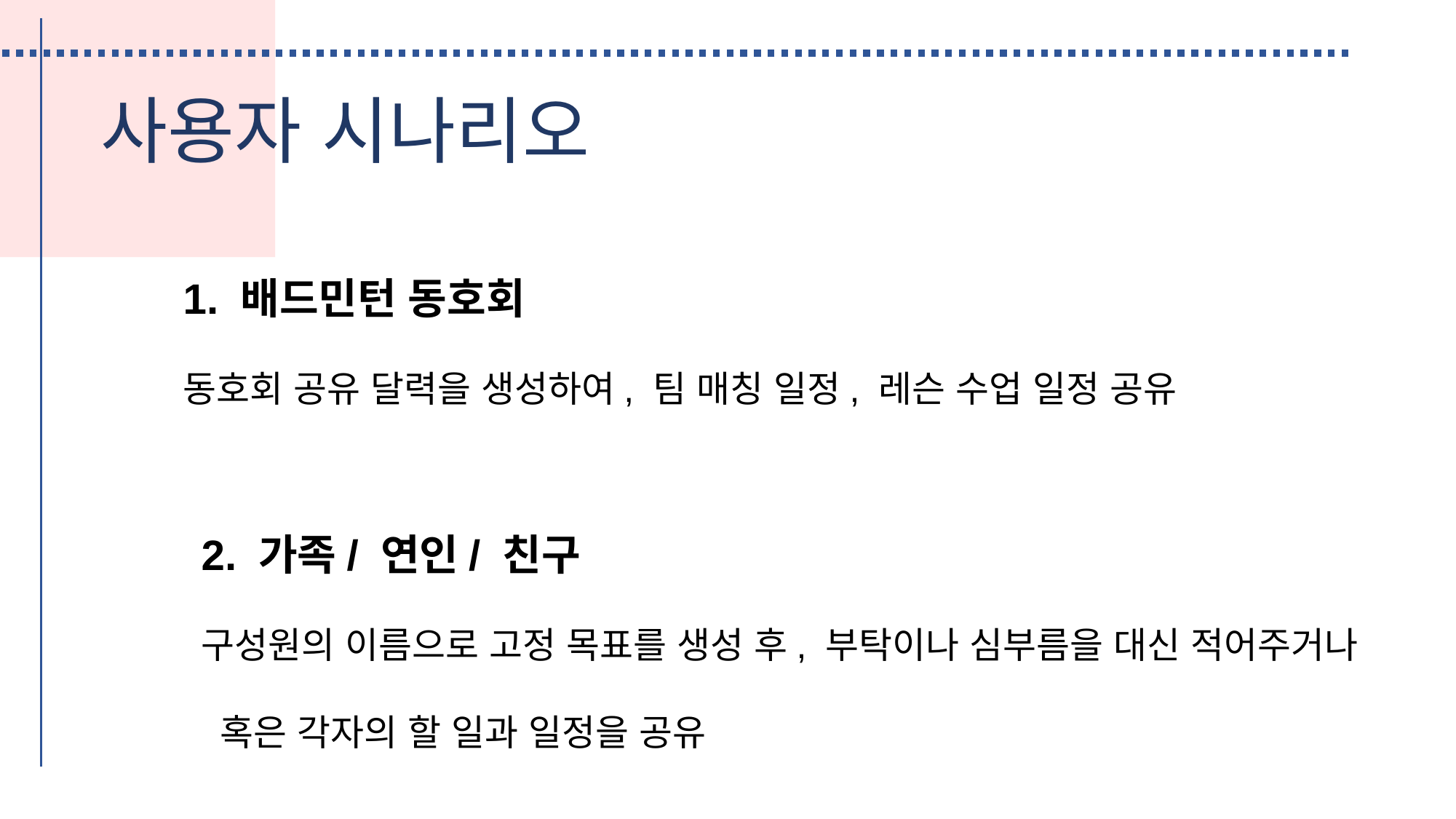

사용자 시나리오
1. 배드민턴 동호회
동호회 공유 달력을 생성하여, 팀 매칭 일정, 레슨 수업 일정 공유
2. 가족/ 연인/ 친구
구성원의 이름으로 고정 목표를 생성 후, 부탁이나 심부름을 대신 적어주거나
 혹은 각자의 할 일과 일정을 공유